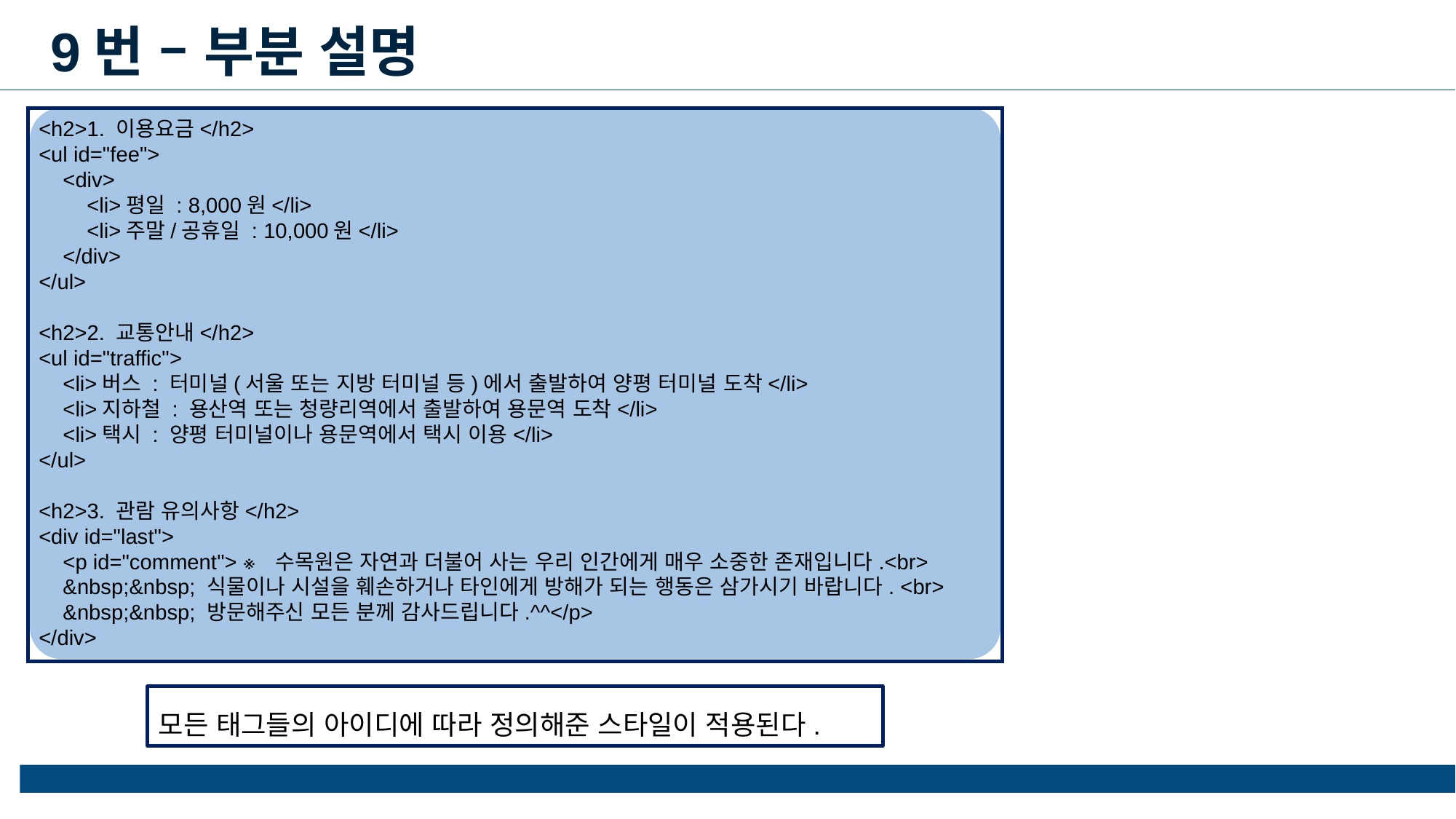

9번 – 부분 설명

<h2>1. 이용요금</h2>
<ul id="fee">
    <div>
        <li>평일 : 8,000원</li>
        <li>주말/공휴일 : 10,000원</li>
    </div>
</ul>
<h2>2. 교통안내</h2>
<ul id="traffic">
    <li>버스 : 터미널(서울 또는 지방 터미널 등)에서 출발하여 양평 터미널 도착</li>
    <li>지하철 : 용산역 또는 청량리역에서 출발하여 용문역 도착</li>
    <li>택시 : 양평 터미널이나 용문역에서 택시 이용</li>
</ul>
<h2>3. 관람 유의사항</h2>
<div id="last">
    <p id="comment"> ※ 수목원은 자연과 더불어 사는 우리 인간에게 매우 소중한 존재입니다.<br>
    &nbsp;&nbsp; 식물이나 시설을 훼손하거나 타인에게 방해가 되는 행동은 삼가시기 바랍니다. <br>
    &nbsp;&nbsp; 방문해주신 모든 분께 감사드립니다.^^</p>
</div>
모든 태그들의 아이디에 따라 정의해준 스타일이 적용된다.